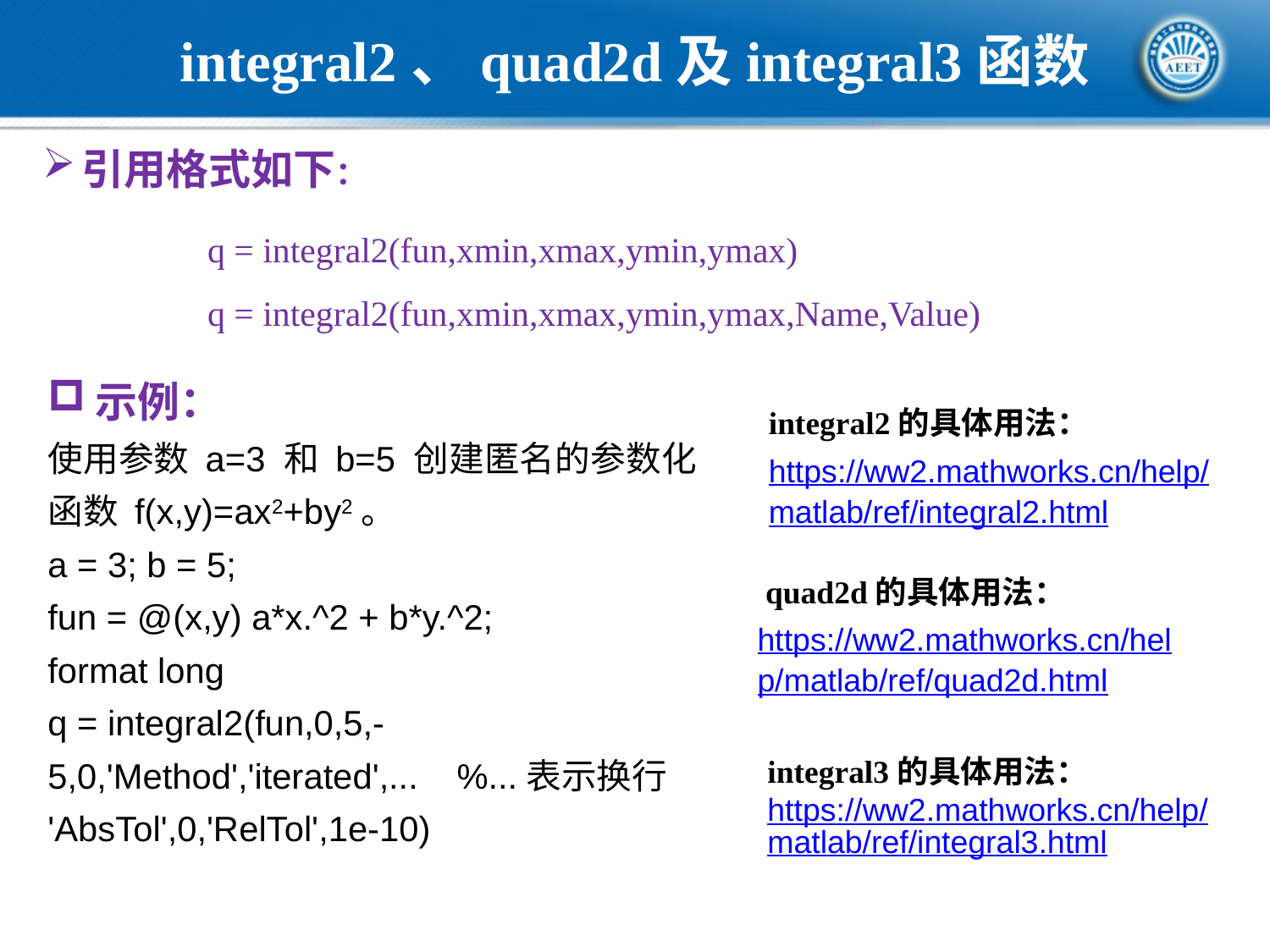

integral2、quad2d及integral3函数
引用格式如下：
q = integral2(fun,xmin,xmax,ymin,ymax)
q = integral2(fun,xmin,xmax,ymin,ymax,Name,Value)
示例：
使用参数 a=3 和 b=5 创建匿名的参数化函数 f(x,y)=ax2+by2。
a = 3; b = 5;
fun = @(x,y) a*x.^2 + b*y.^2;
format long
q = integral2(fun,0,5,-5,0,'Method','iterated',...    %...表示换行
'AbsTol',0,'RelTol',1e-10)
integral2的具体用法：
https://ww2.mathworks.cn/help/matlab/ref/integral2.html
 quad2d的具体用法：
https://ww2.mathworks.cn/help/matlab/ref/quad2d.html
integral3的具体用法：
https://ww2.mathworks.cn/help/matlab/ref/integral3.html